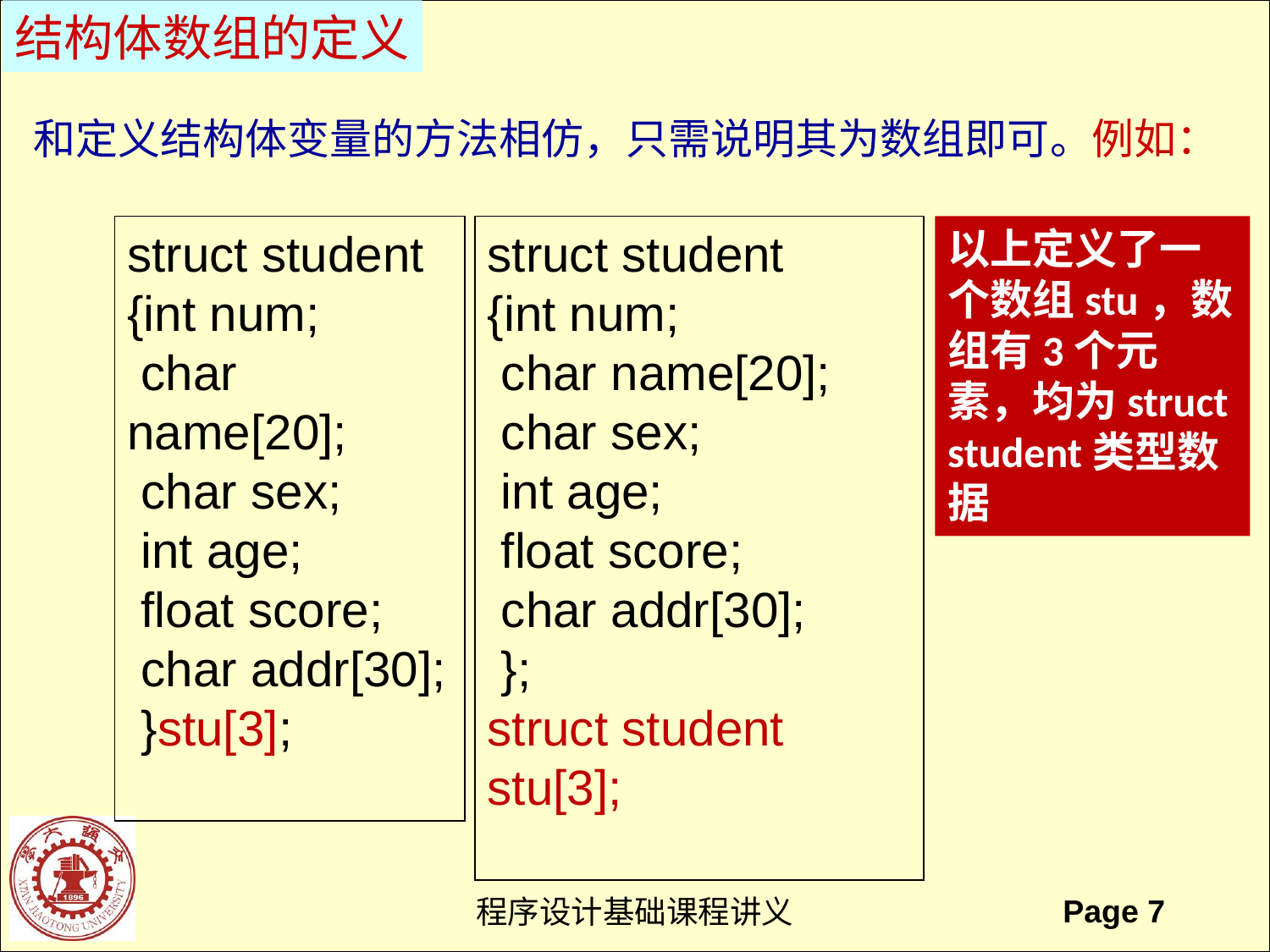

结构体数组的定义
和定义结构体变量的方法相仿，只需说明其为数组即可。例如：

struct student
{int num;
 char name[20];
 char sex;
 int age;
 float score;
 char addr[30];
 }stu[3];

struct student
{int num;
 char name[20];
 char sex;
 int age;
 float score;
 char addr[30];
 };
struct student stu[3];

以上定义了一个数组stu，数组有3个元素，均为struct student类型数据